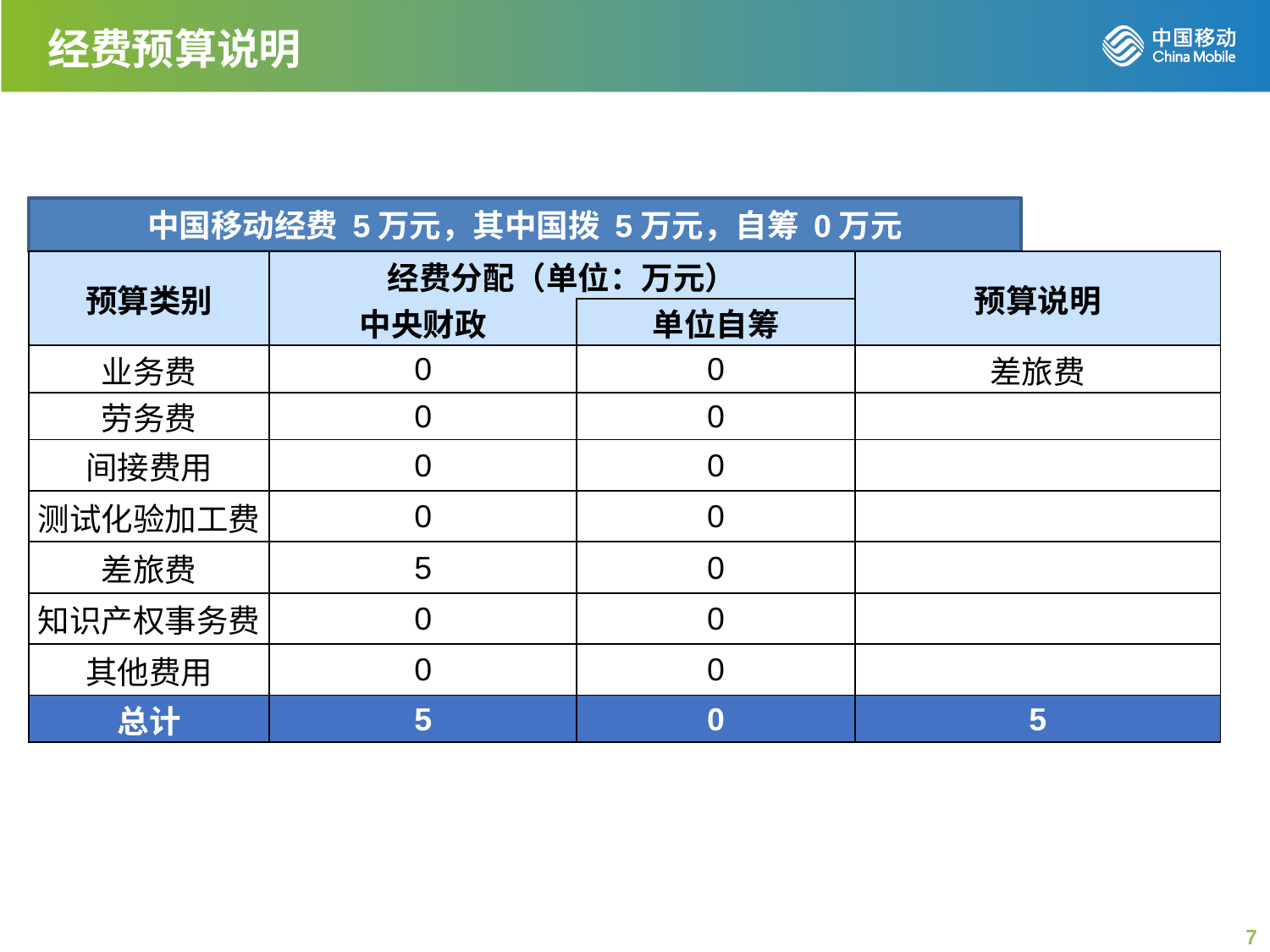

经费预算说明
中国移动经费 5万元，其中国拨 5万元，自筹 0万元
| 预算类别 | 经费分配（单位：万元） |  | 预算说明 |
| --- | --- | --- | --- |
|  | 中央财政 | 单位自筹 |  |
| 业务费 | 0 | 0 | 差旅费 |
| 劳务费 | 0 | 0 |  |
| 间接费用 | 0 | 0 |  |
| 测试化验加工费 | 0 | 0 |  |
| 差旅费 | 5 | 0 |  |
| 知识产权事务费 | 0 | 0 |  |
| 其他费用 | 0 | 0 |  |
| 总计 | 5 | 0 | 5 |